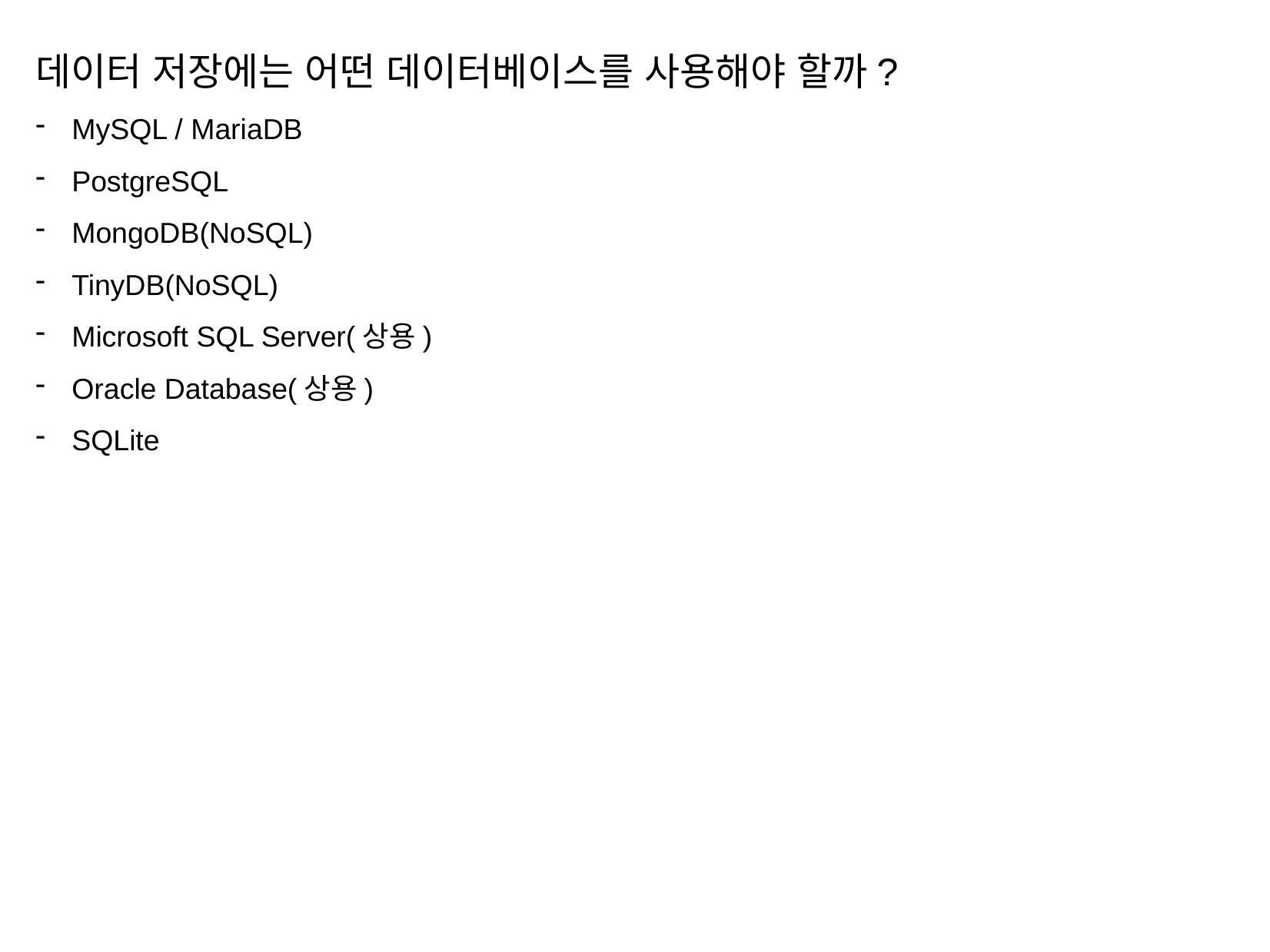

데이터 저장에는 어떤 데이터베이스를 사용해야 할까?
MySQL / MariaDB
PostgreSQL
MongoDB(NoSQL)
TinyDB(NoSQL)
Microsoft SQL Server(상용)
Oracle Database(상용)
SQLite